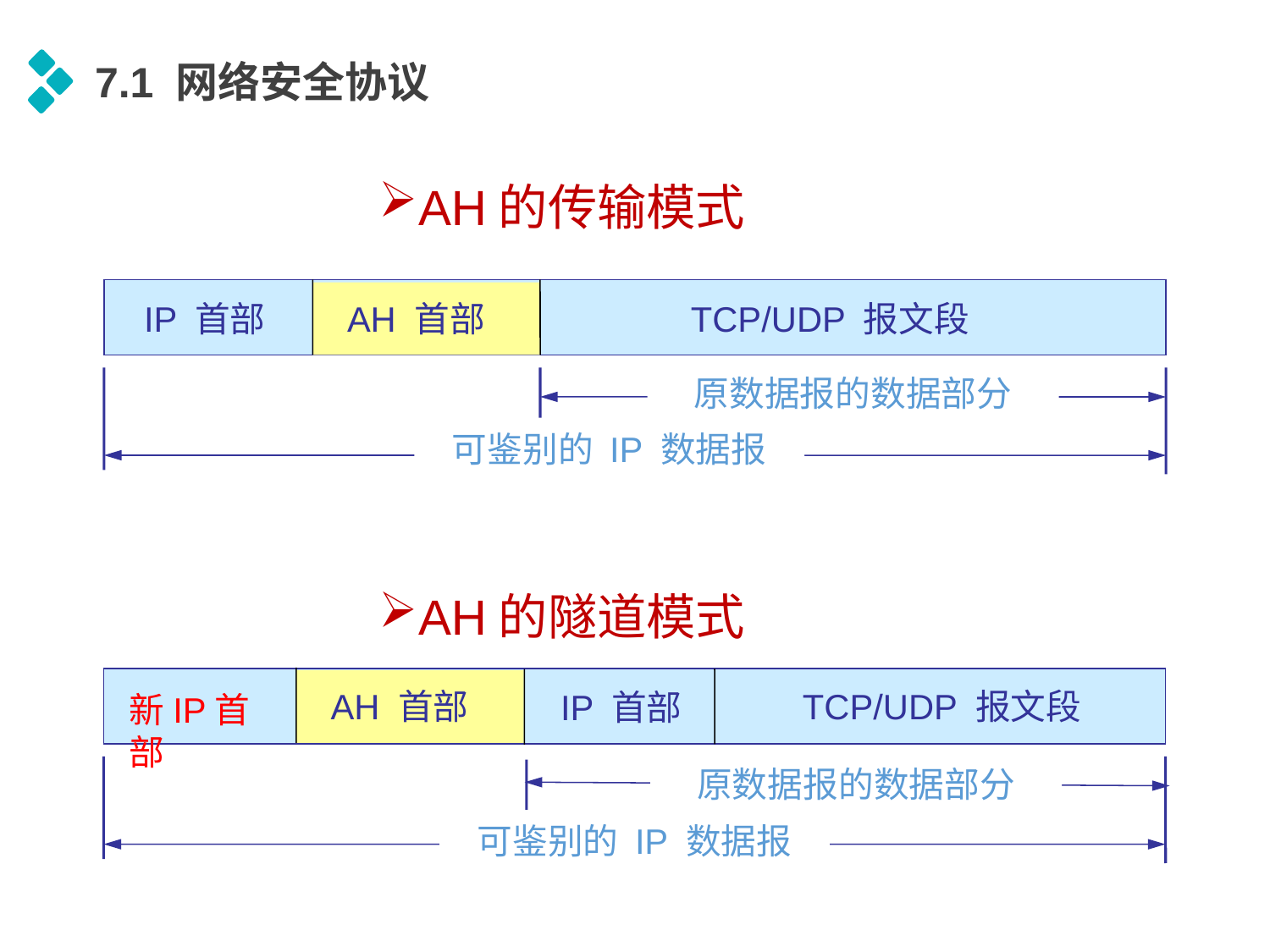

7.1 网络安全协议

AH的传输模式

IP 首部
AH 首部
TCP/UDP 报文段
原数据报的数据部分

可鉴别的 IP 数据报

AH的隧道模式

TCP/UDP 报文段
AH 首部
IP 首部
新IP首部
原数据报的数据部分

可鉴别的 IP 数据报